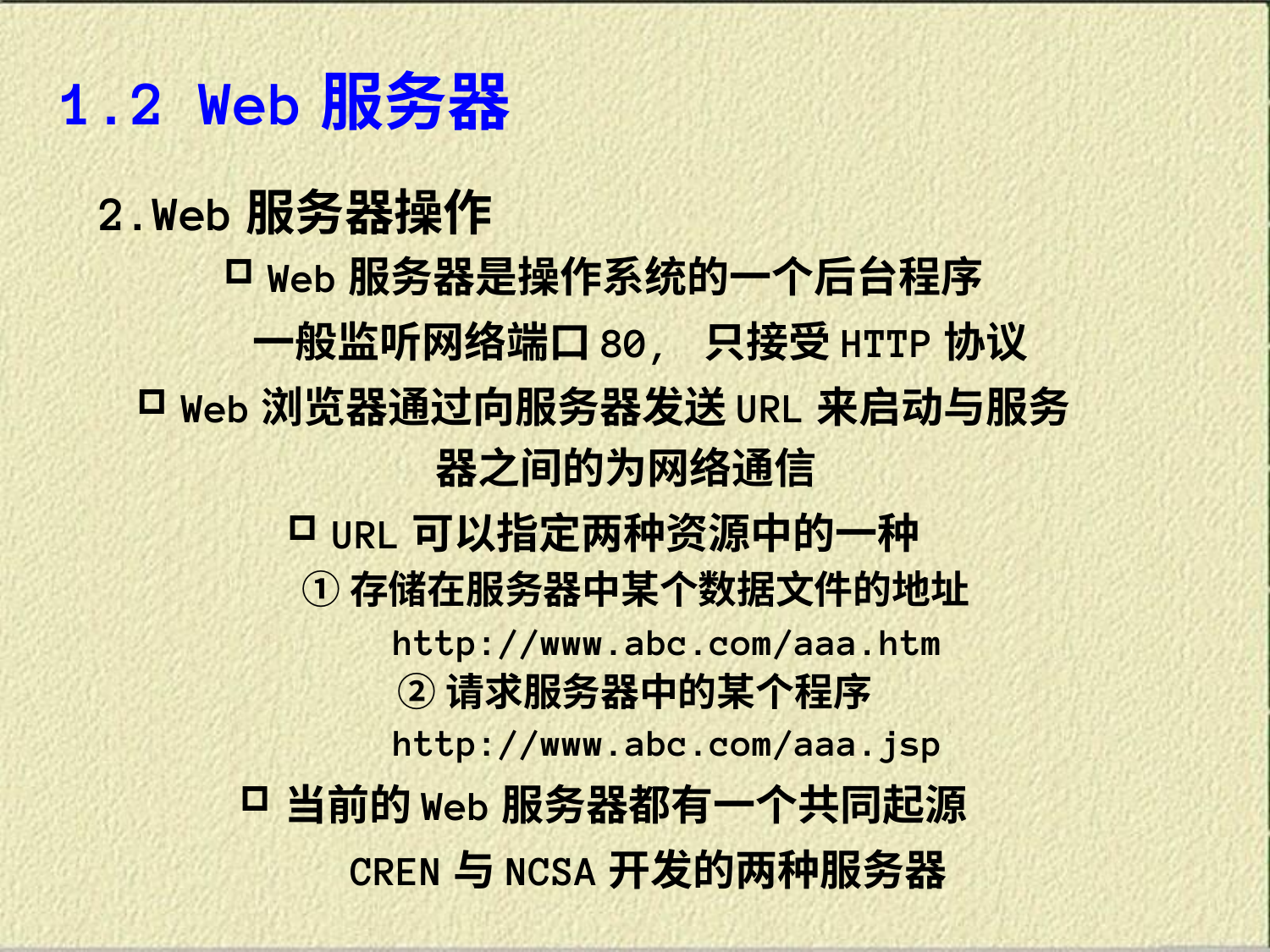

1.2 Web服务器
2.Web服务器操作
Web服务器是操作系统的一个后台程序
  一般监听网络端口80, 只接受HTTP协议
Web浏览器通过向服务器发送URL来启动与服务器之间的为网络通信
URL可以指定两种资源中的一种
  ①存储在服务器中某个数据文件的地址
    http://www.abc.com/aaa.htm
  ②请求服务器中的某个程序
    http://www.abc.com/aaa.jsp
当前的Web服务器都有一个共同起源
  CREN与NCSA开发的两种服务器